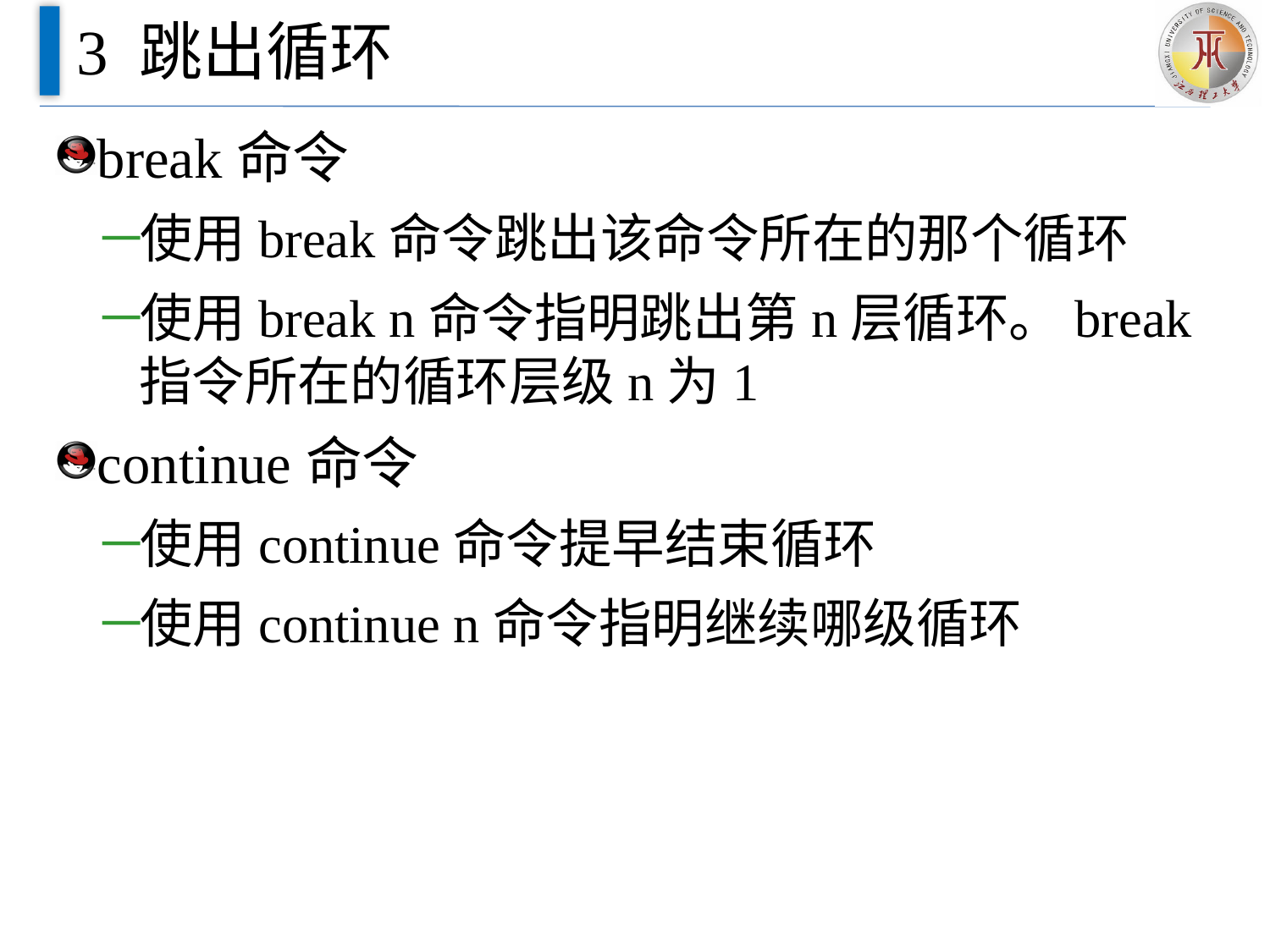

# 3 跳出循环
break命令
使用break命令跳出该命令所在的那个循环
使用break n命令指明跳出第n层循环。break指令所在的循环层级n为1
continue命令
使用continue命令提早结束循环
使用continue n命令指明继续哪级循环